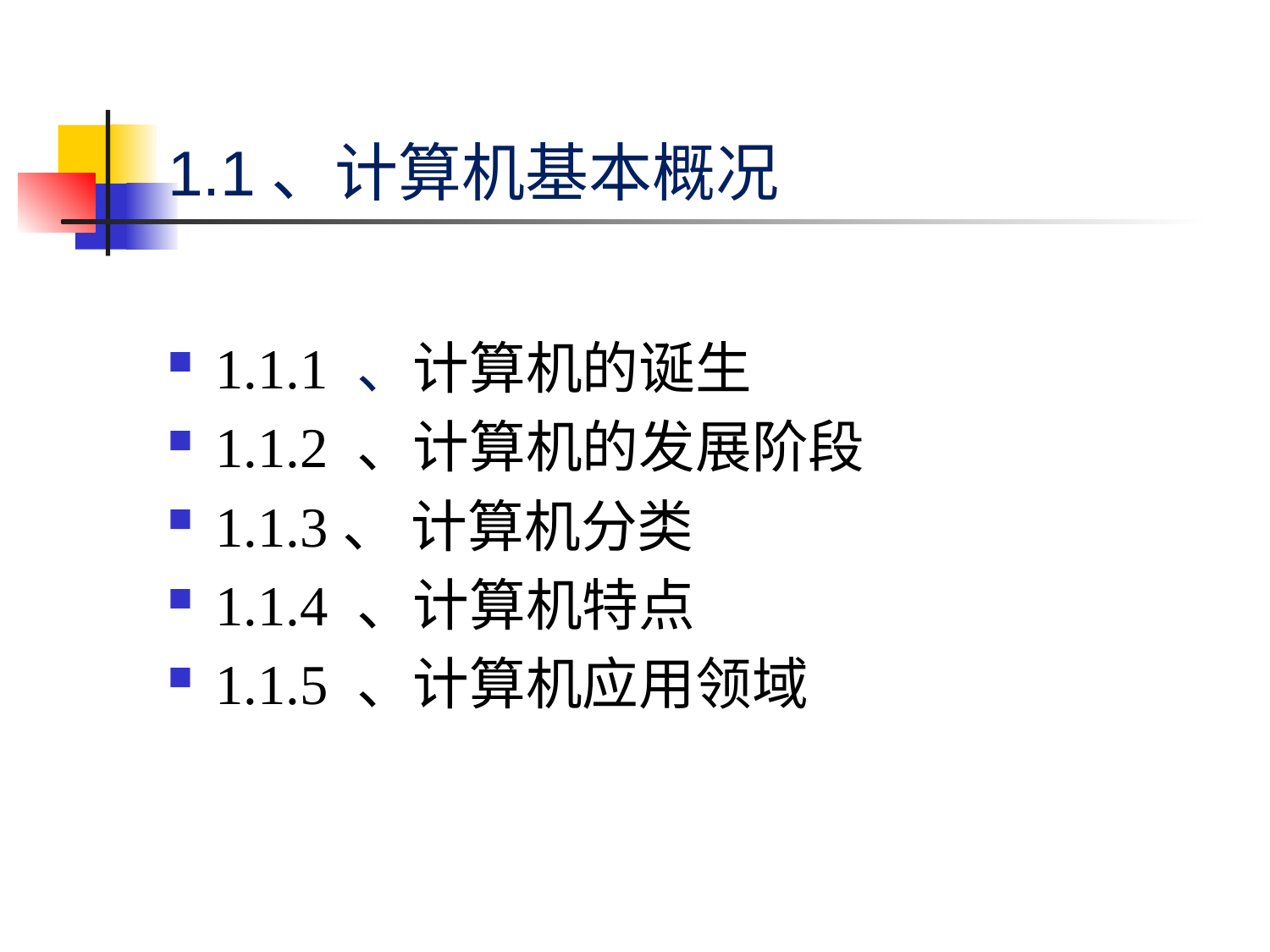

# 1.1、计算机基本概况
1.1.1 、计算机的诞生
1.1.2 、计算机的发展阶段
1.1.3、 计算机分类
1.1.4 、计算机特点
1.1.5 、计算机应用领域